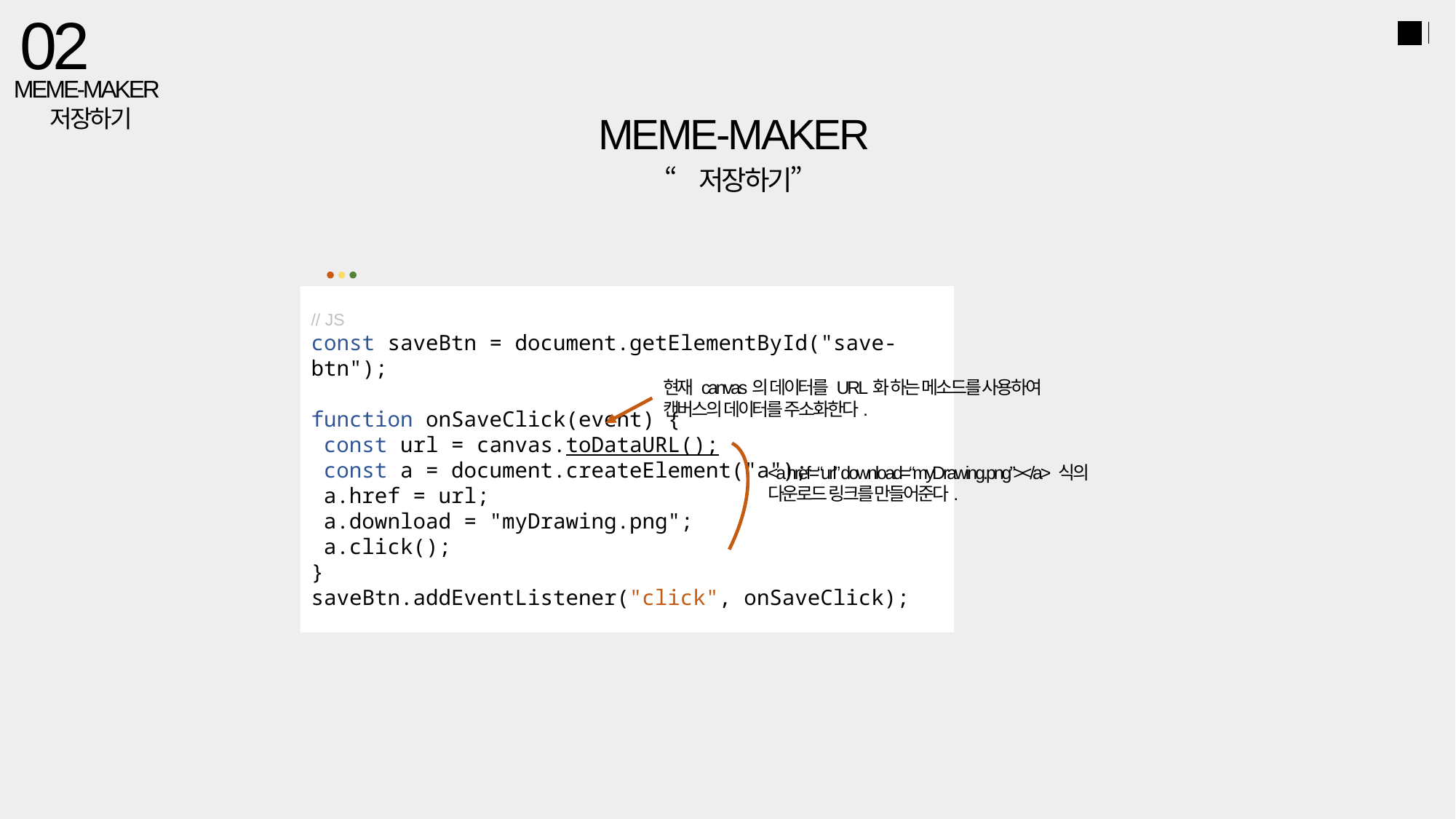

02
 MEME-MAKER
  저장하기

MEME-MAKER
“저장하기”

// JS
const saveBtn = document.getElementById("save-btn");
function onSaveClick(event) {
 const url = canvas.toDataURL();
 const a = document.createElement("a");
 a.href = url;
 a.download = "myDrawing.png";
 a.click();
}
saveBtn.addEventListener("click", onSaveClick);
현재 canvas의 데이터를 URL화 하는 메소드를 사용하여
캔버스의 데이터를 주소화한다.

<a href=“url” download=“myDrawing.png”></a> 식의
다운로드 링크를 만들어준다.